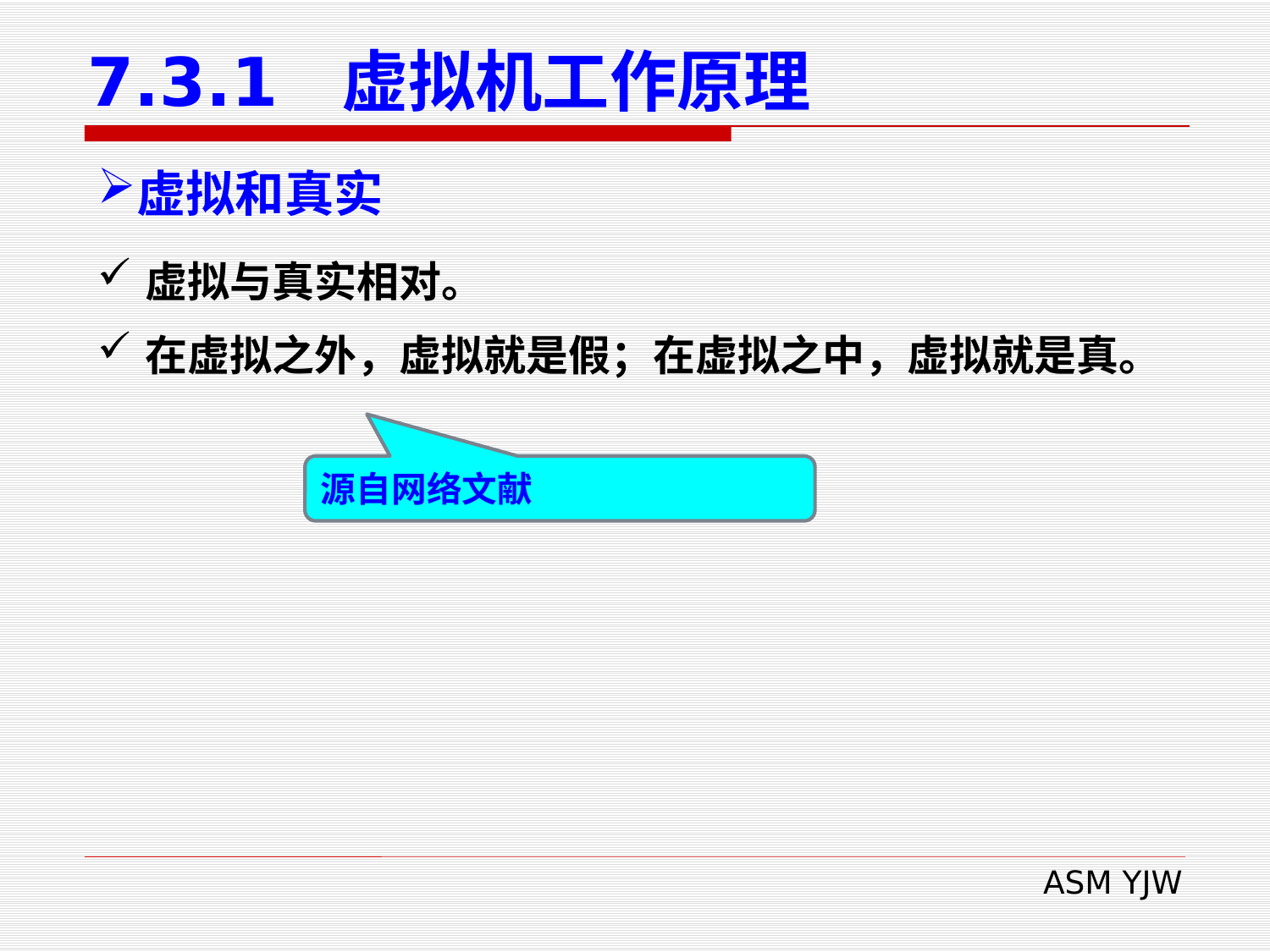

# 7.3.1  虚拟机工作原理
虚拟和真实
虚拟与真实相对。
在虚拟之外，虚拟就是假；在虚拟之中，虚拟就是真。

源自网络文献